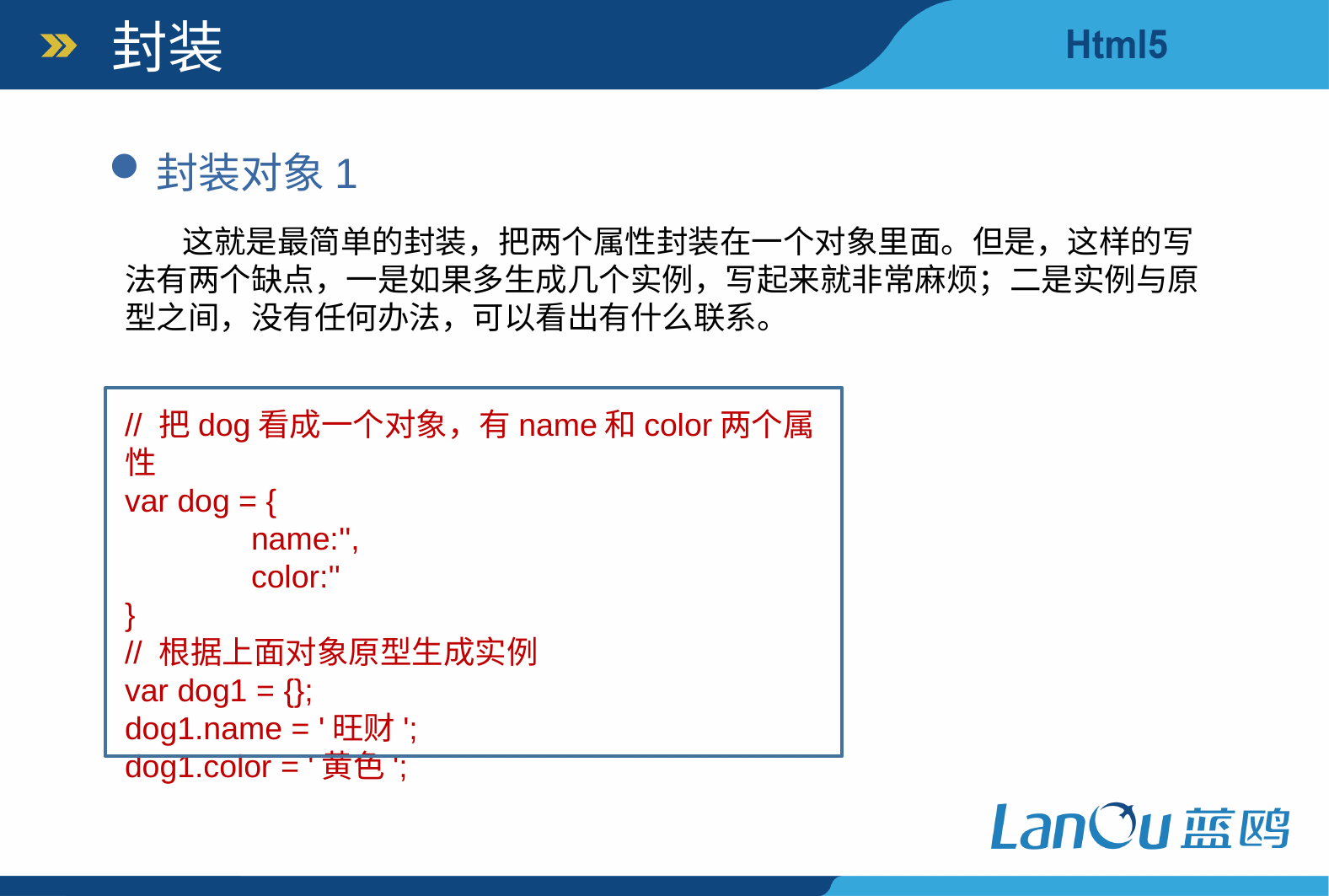

封装
封装对象1
       这就是最简单的封装，把两个属性封装在一个对象里面。但是，这样的写法有两个缺点，一是如果多生成几个实例，写起来就非常麻烦；二是实例与原型之间，没有任何办法，可以看出有什么联系。

// 把dog看成一个对象，有name和color两个属性
var dog = {
	name:'',
	color:''
}
// 根据上面对象原型生成实例
var dog1 = {};
dog1.name = '旺财';
dog1.color = '黄色';